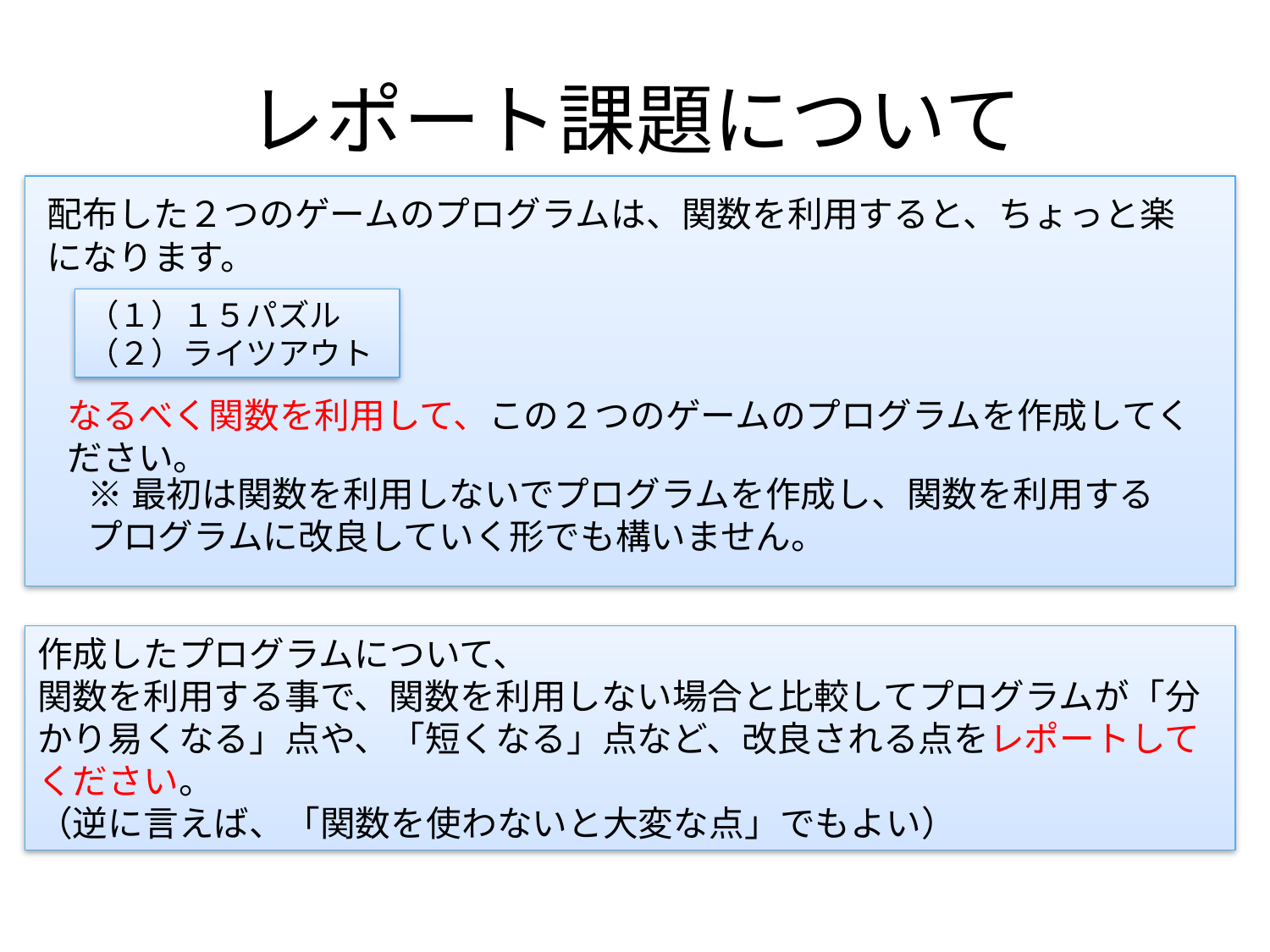

# レポート課題について

配布した２つのゲームのプログラムは、関数を利用すると、ちょっと楽になります。
（１）１５パズル
（２）ライツアウト
なるべく関数を利用して、この２つのゲームのプログラムを作成してください。
※最初は関数を利用しないでプログラムを作成し、関数を利用するプログラムに改良していく形でも構いません。
作成したプログラムについて、
関数を利用する事で、関数を利用しない場合と比較してプログラムが「分かり易くなる」点や、「短くなる」点など、改良される点をレポートしてください。
（逆に言えば、「関数を使わないと大変な点」でもよい）